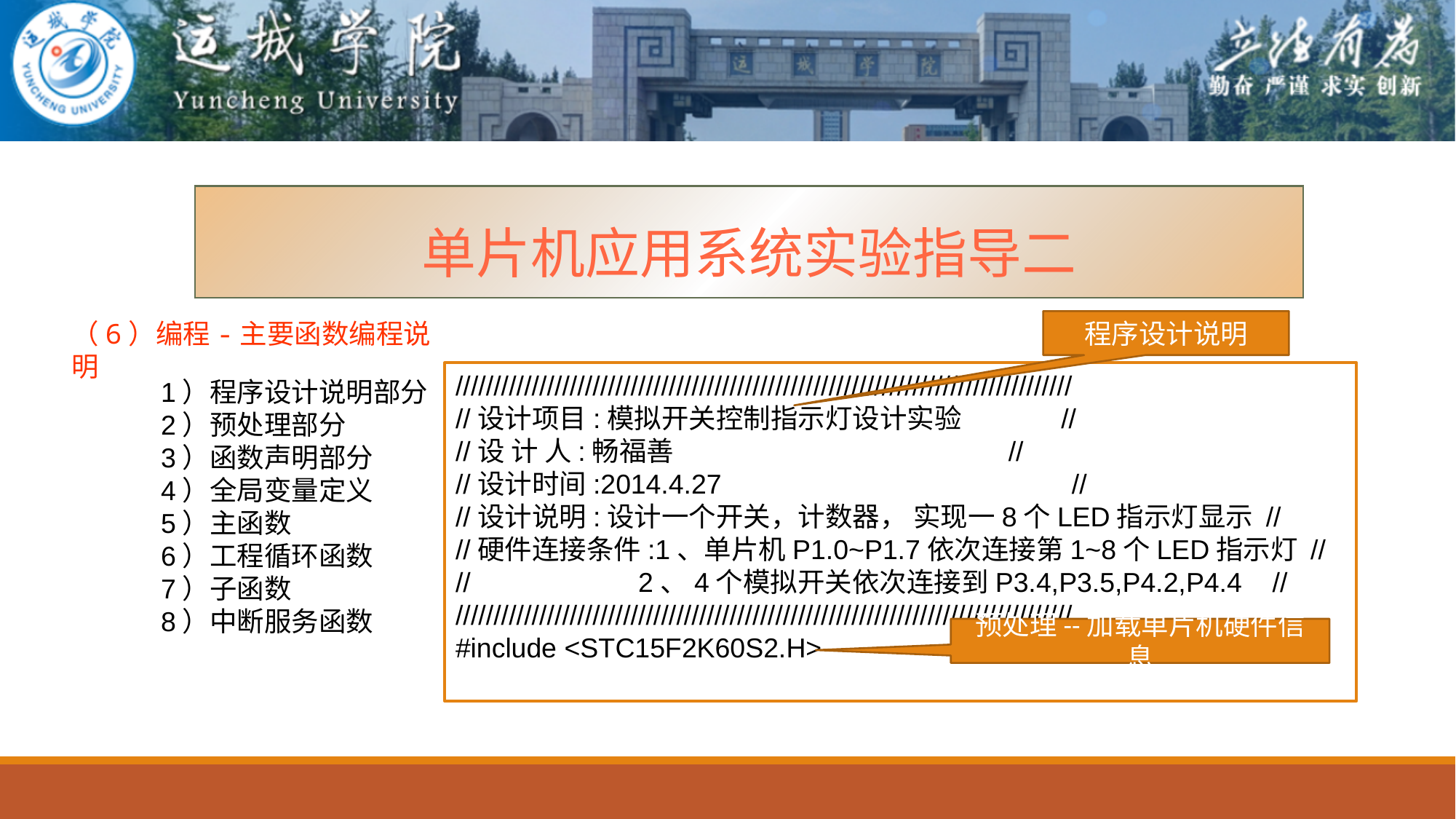

单片机应用系统实验指导二
（6）编程-主要函数编程说明
程序设计说明
/////////////////////////////////////////////////////////////////////////////////
//设计项目:模拟开关控制指示灯设计实验               //
//设 计 人:畅福善                                                     //
//设计时间:2014.4.27                                              //
//设计说明:设计一个开关，计数器， 实现一8个LED指示灯显示 //
//硬件连接条件:1、单片机P1.0~P1.7依次连接第1~8个LED指示灯 //
//                      2、4个模拟开关依次连接到P3.4,P3.5,P4.2,P4.4    //
/////////////////////////////////////////////////////////////////////////////////
#include <STC15F2K60S2.H>

1）程序设计说明部分
2）预处理部分
3）函数声明部分
4）全局变量定义
5）主函数
6）工程循环函数
7）子函数
8）中断服务函数
预处理--加载单片机硬件信息